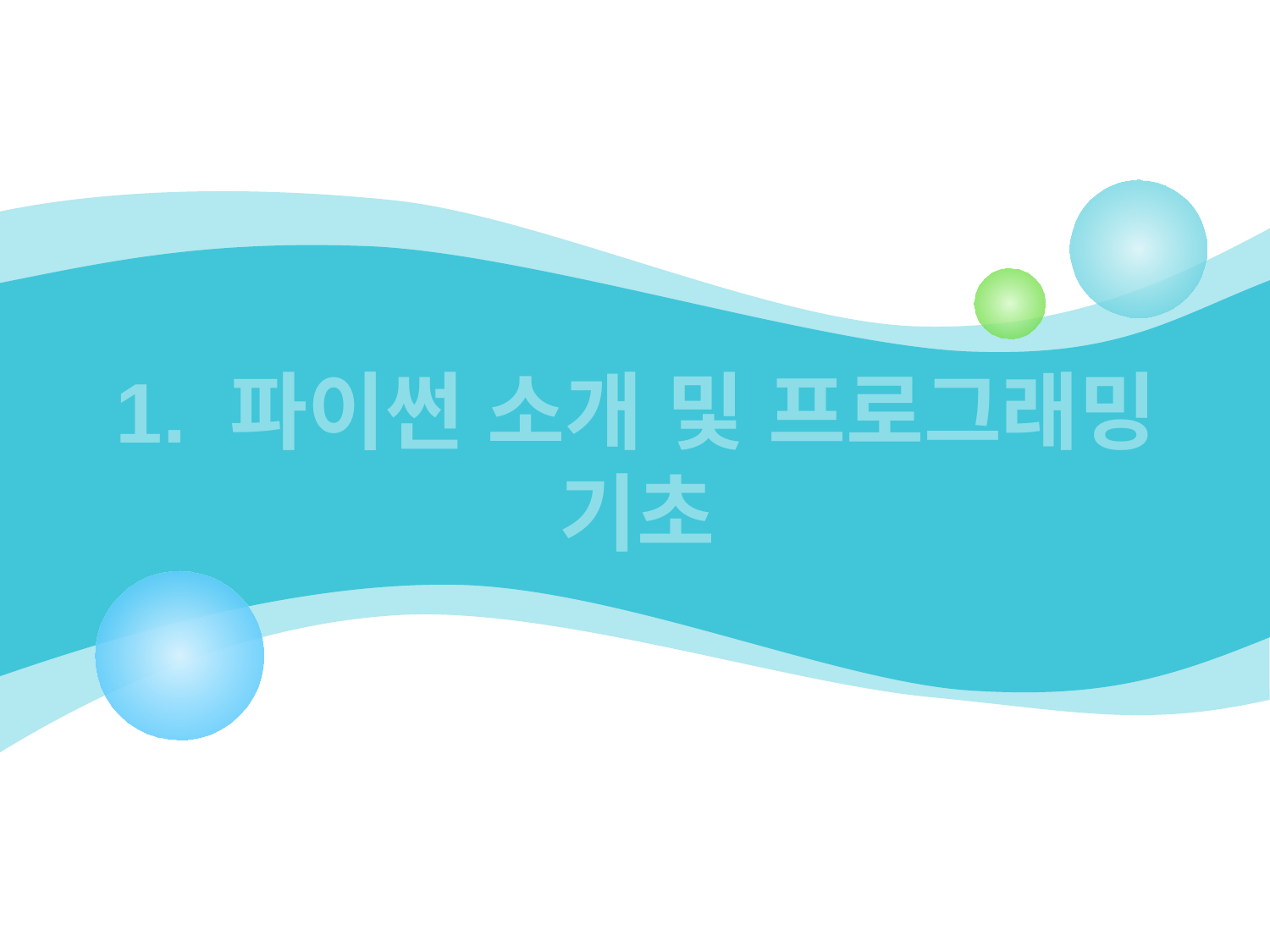

# 1. 파이썬 소개 및 프로그래밍 기초